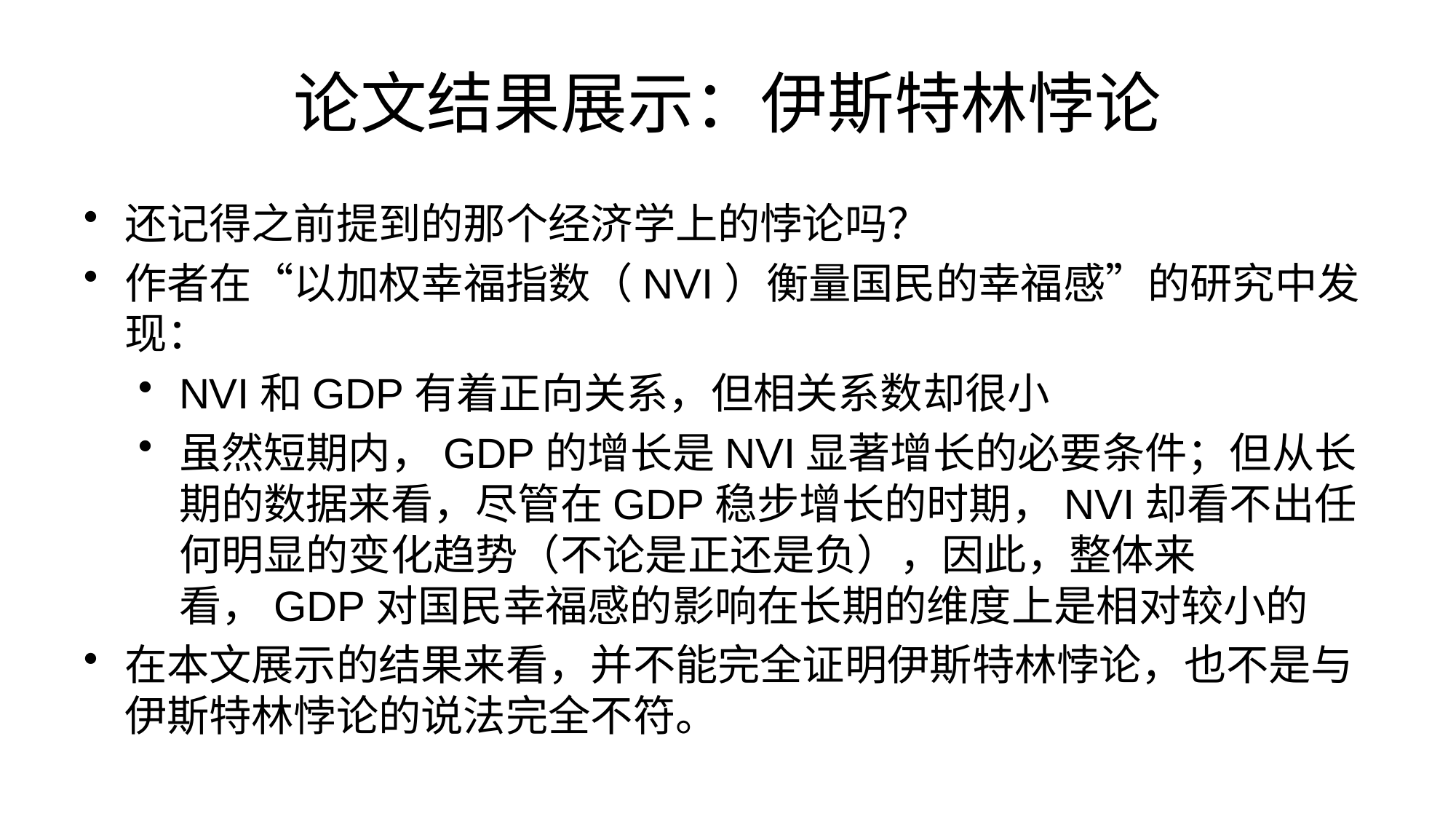

# 论文结果展示：伊斯特林悖论
还记得之前提到的那个经济学上的悖论吗？
作者在“以加权幸福指数（NVI）衡量国民的幸福感”的研究中发现：
NVI和GDP有着正向关系，但相关系数却很小
虽然短期内，GDP的增长是NVI显著增长的必要条件；但从长期的数据来看，尽管在GDP稳步增长的时期，NVI却看不出任何明显的变化趋势（不论是正还是负），因此，整体来看，GDP对国民幸福感的影响在长期的维度上是相对较小的
在本文展示的结果来看，并不能完全证明伊斯特林悖论，也不是与伊斯特林悖论的说法完全不符。